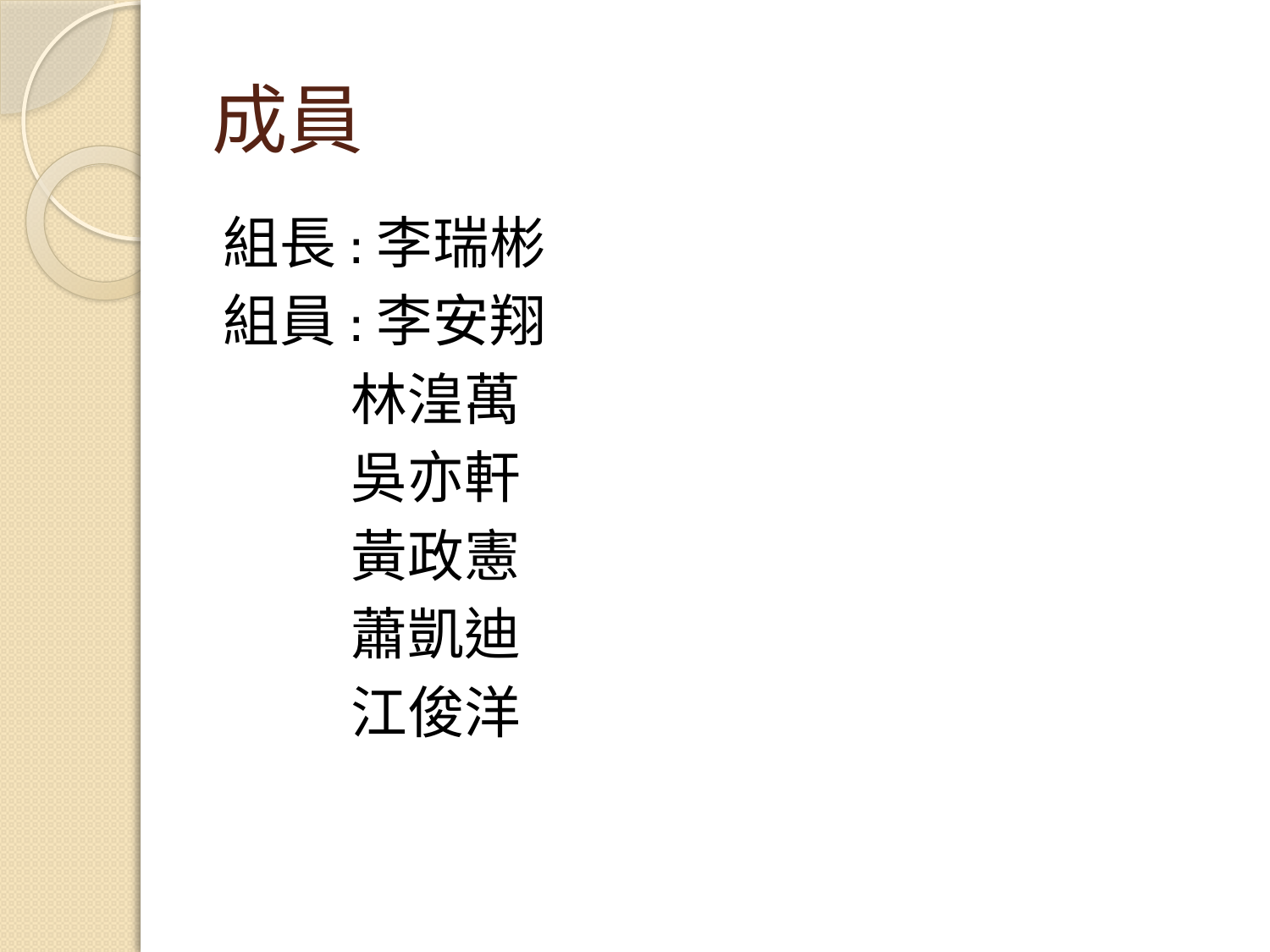

# 成員
組長:李瑞彬
組員:李安翔
         林湟萬
         吳亦軒
         黃政憲
         蕭凱迪
         江俊洋